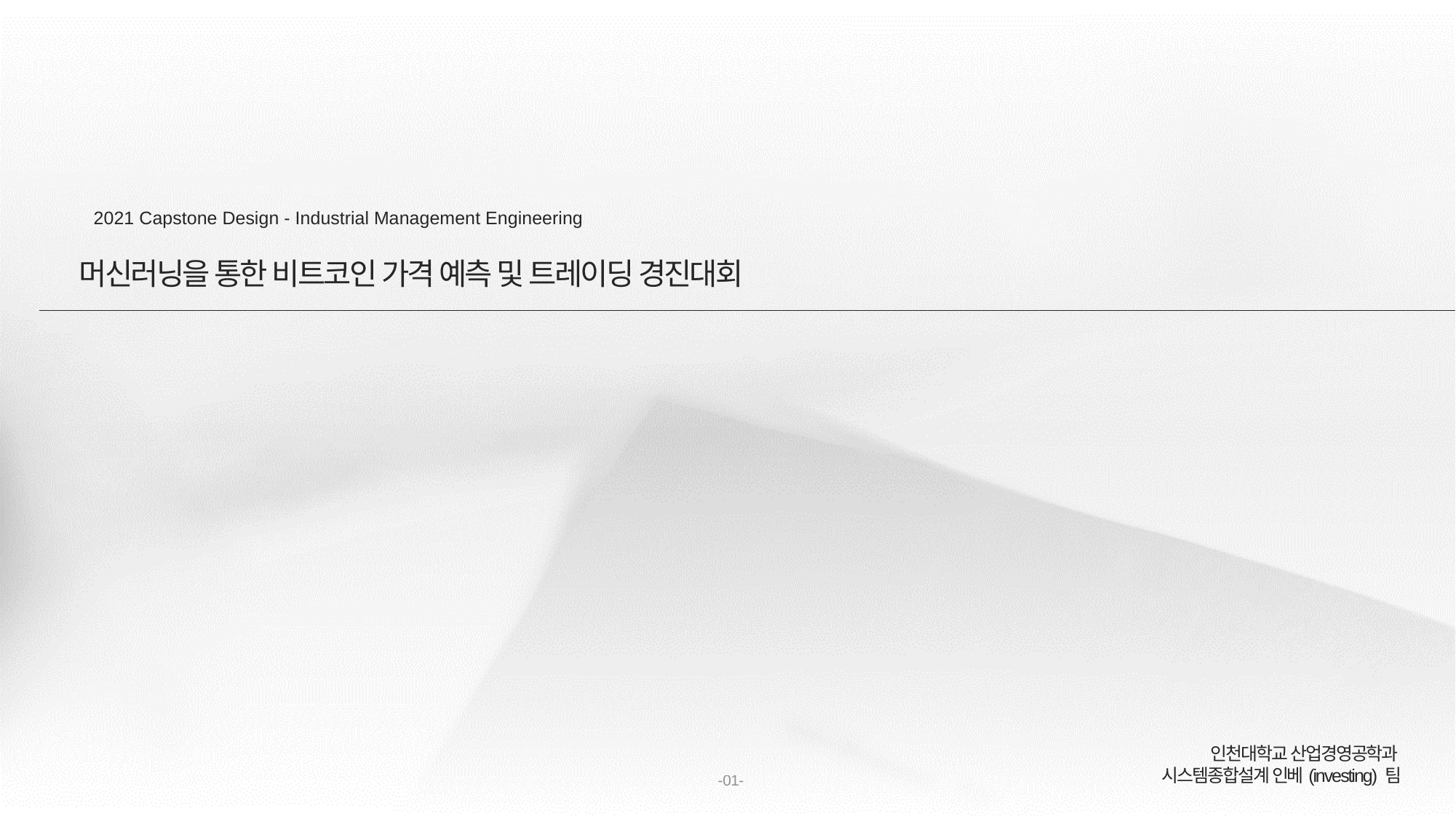

2021 Capstone Design - Industrial Management Engineering
머신러닝을 통한 비트코인 가격 예측 및 트레이딩 경진대회
인천대학교 산업경영공학과
시스템종합설계 인베(investing) 팀
-01-